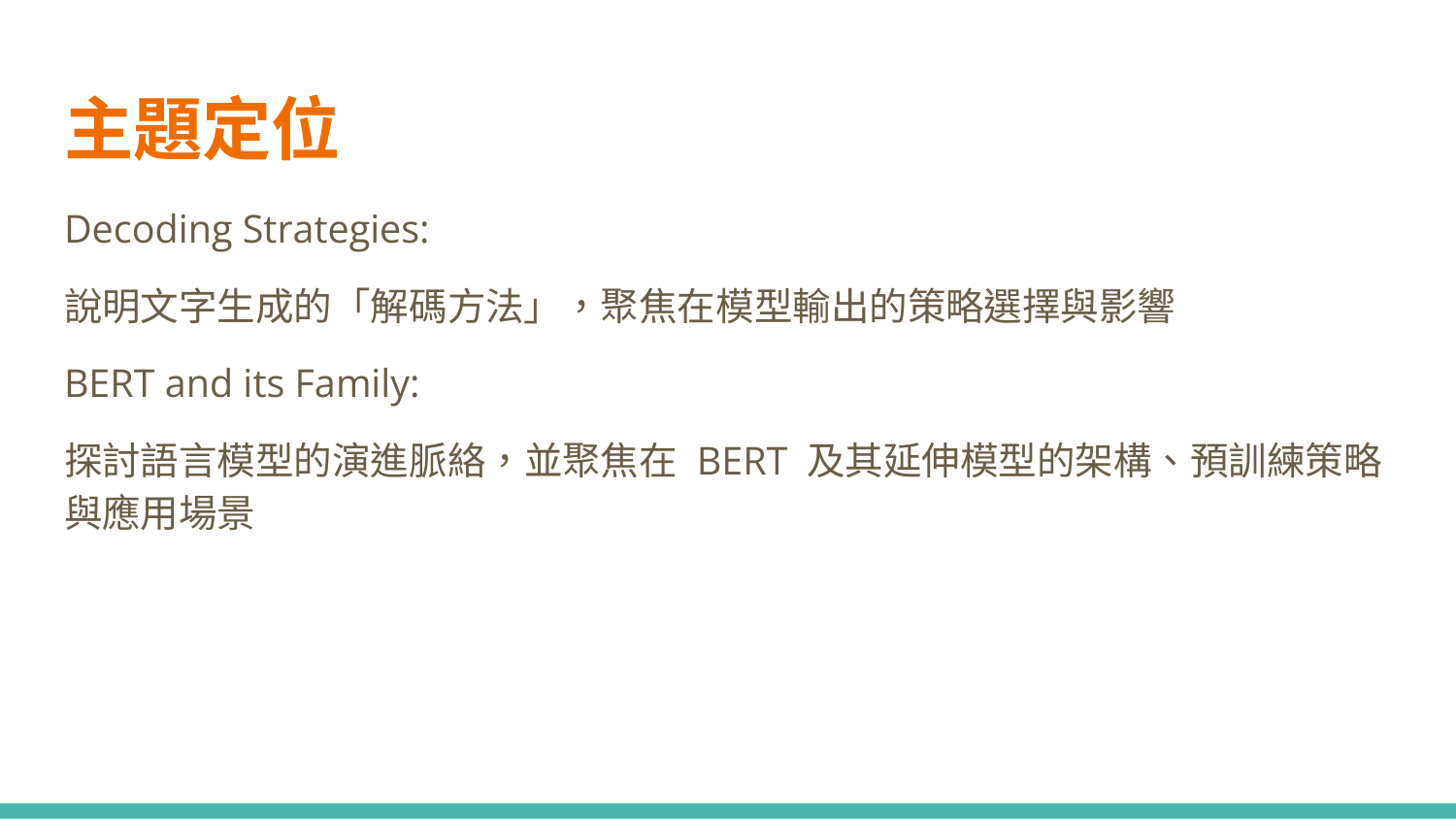

# 主題定位
Decoding Strategies:
說明文字生成的「解碼方法」，聚焦在模型輸出的策略選擇與影響
BERT and its Family:
探討語言模型的演進脈絡，並聚焦在 BERT 及其延伸模型的架構、預訓練策略與應用場景